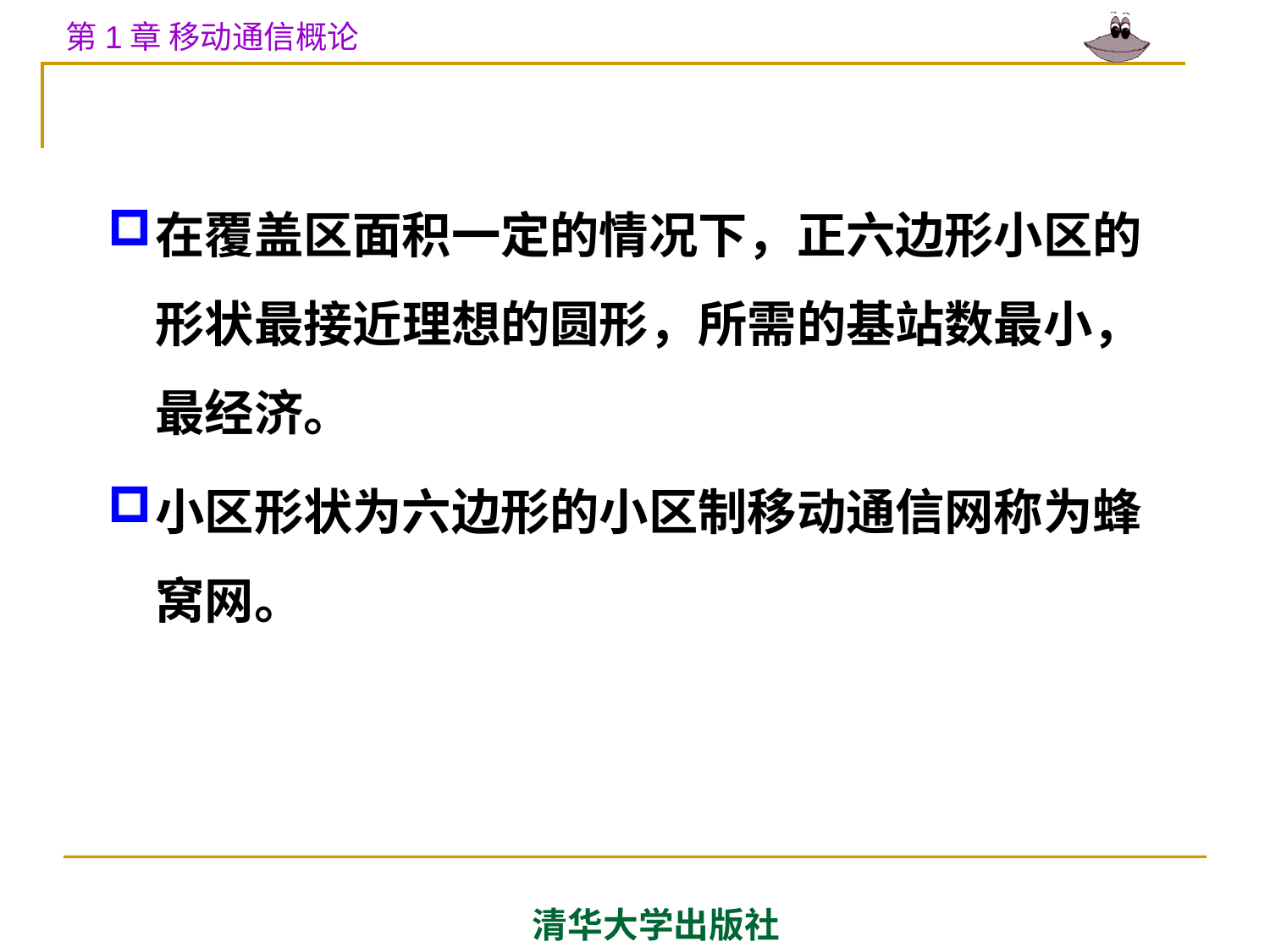

2、小区制
在覆盖区面积一定的情况下，正六边形小区的形状最接近理想的圆形，所需的基站数最小，最经济。
小区形状为六边形的小区制移动通信网称为蜂窝网。